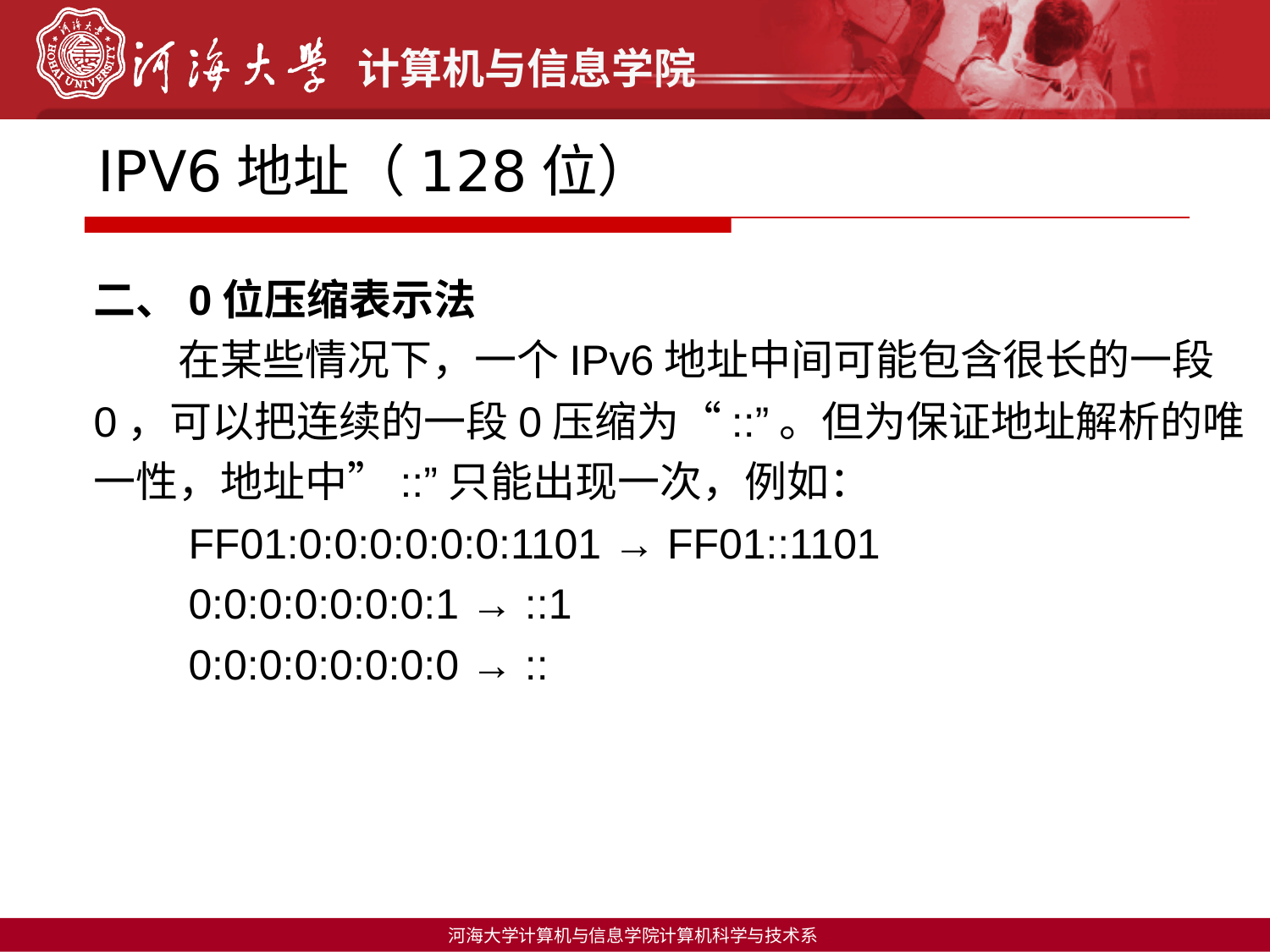

# IPV6地址（128位）
二、0位压缩表示法
　　在某些情况下，一个IPv6地址中间可能包含很长的一段0，可以把连续的一段0压缩为“::”。但为保证地址解析的唯一性，地址中”::”只能出现一次，例如：
　　FF01:0:0:0:0:0:0:1101 → FF01::1101
　　0:0:0:0:0:0:0:1 → ::1
　　0:0:0:0:0:0:0:0 → ::